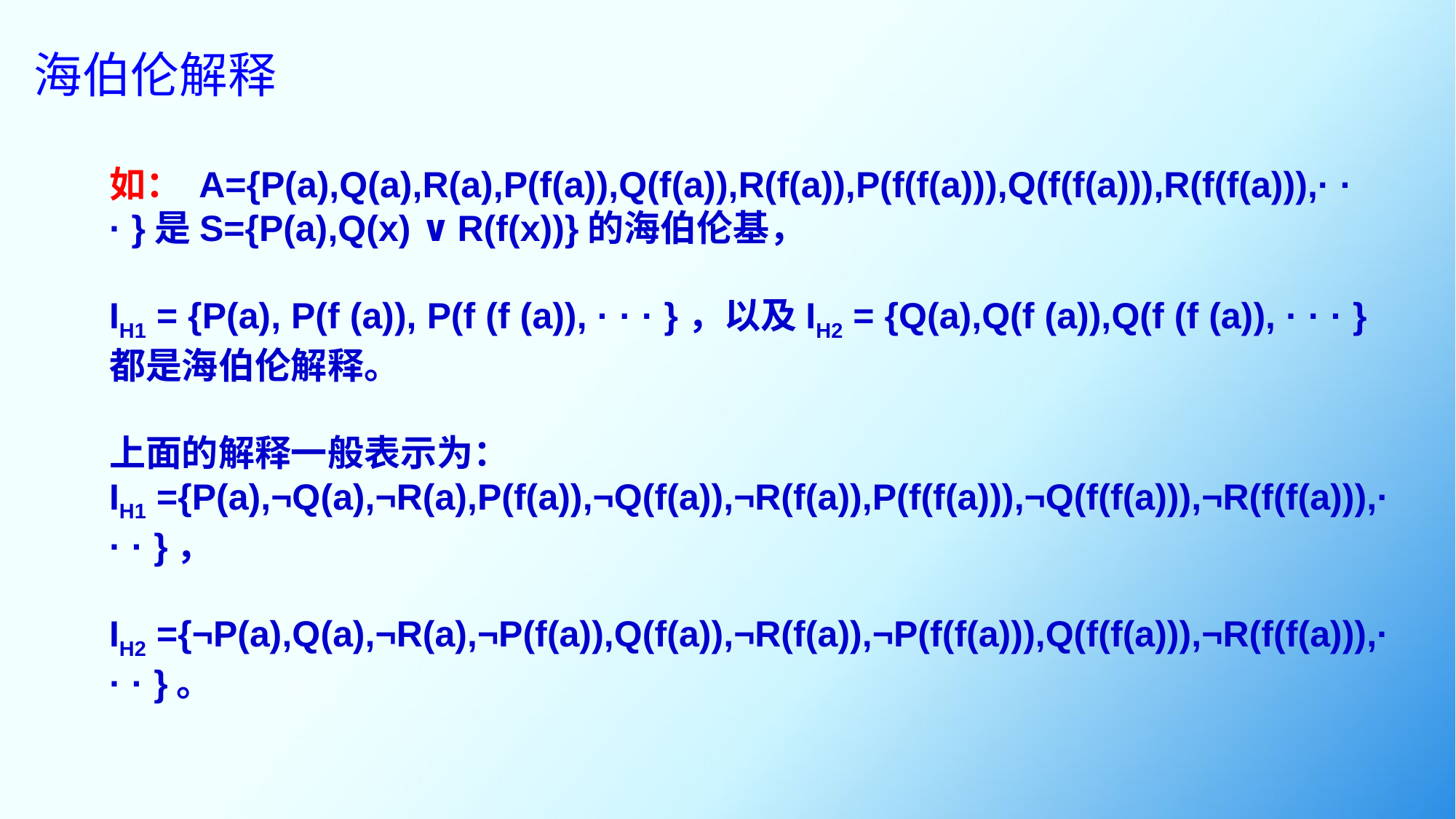

# 海伯伦解释
如： A={P(a),Q(a),R(a),P(f(a)),Q(f(a)),R(f(a)),P(f(f(a))),Q(f(f(a))),R(f(f(a))),· · · }是S={P(a),Q(x) ∨R(f(x))}的海伯伦基，

IH1 = {P(a), P(f (a)), P(f (f (a)), · · · }，以及IH2 = {Q(a),Q(f (a)),Q(f (f (a)), · · · }都是海伯伦解释。

上面的解释一般表示为：
IH1 ={P(a),¬Q(a),¬R(a),P(f(a)),¬Q(f(a)),¬R(f(a)),P(f(f(a))),¬Q(f(f(a))),¬R(f(f(a))),· · · }，

IH2 ={¬P(a),Q(a),¬R(a),¬P(f(a)),Q(f(a)),¬R(f(a)),¬P(f(f(a))),Q(f(f(a))),¬R(f(f(a))),· · · }。